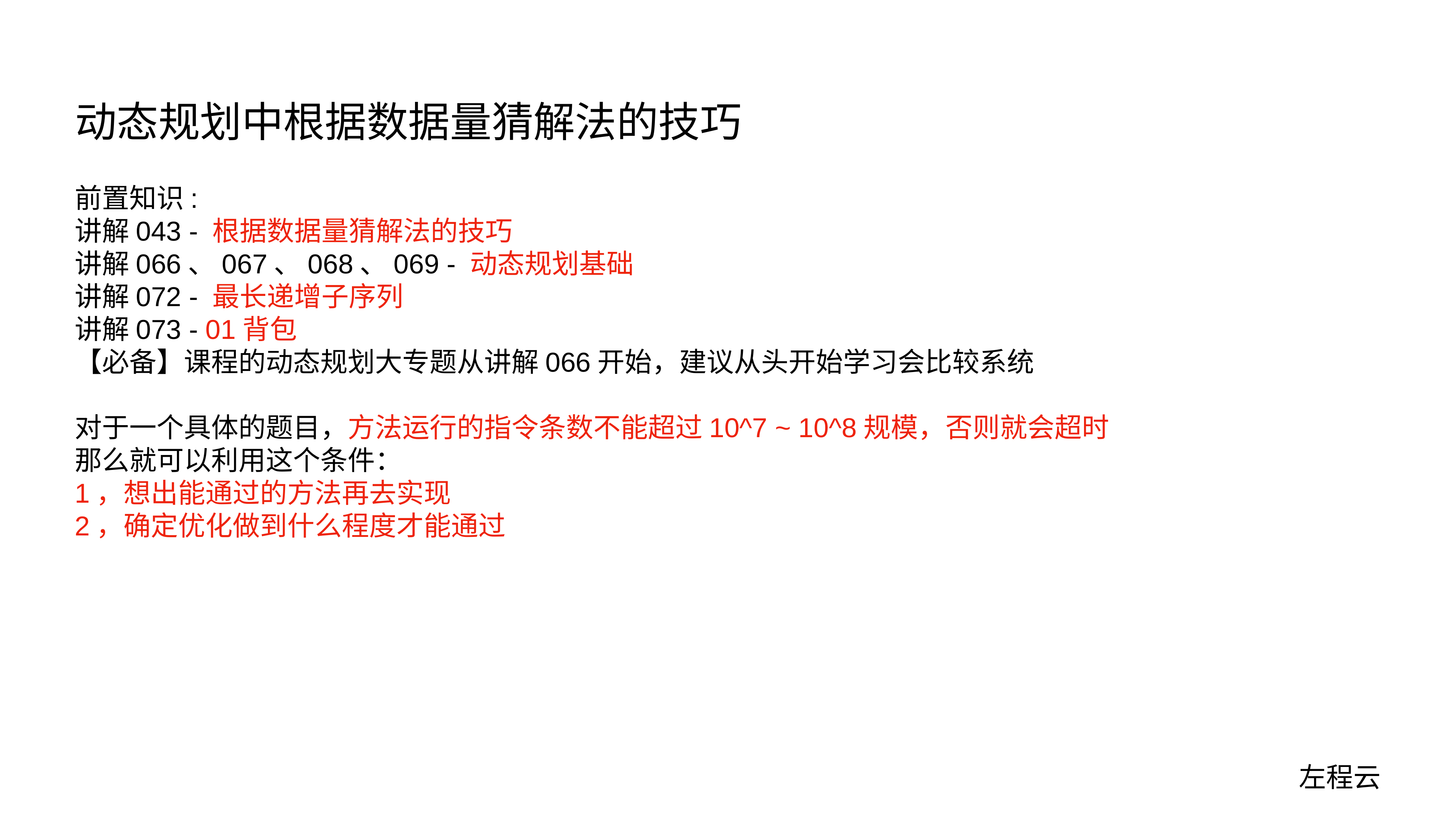

# 动态规划中根据数据量猜解法的技巧
前置知识:
讲解043 - 根据数据量猜解法的技巧
讲解066、067、068、069 - 动态规划基础
讲解072 - 最长递增子序列
讲解073 - 01背包
【必备】课程的动态规划大专题从讲解066开始，建议从头开始学习会比较系统

对于一个具体的题目，方法运行的指令条数不能超过10^7 ~ 10^8规模，否则就会超时
那么就可以利用这个条件：
1，想出能通过的方法再去实现
2，确定优化做到什么程度才能通过
左程云